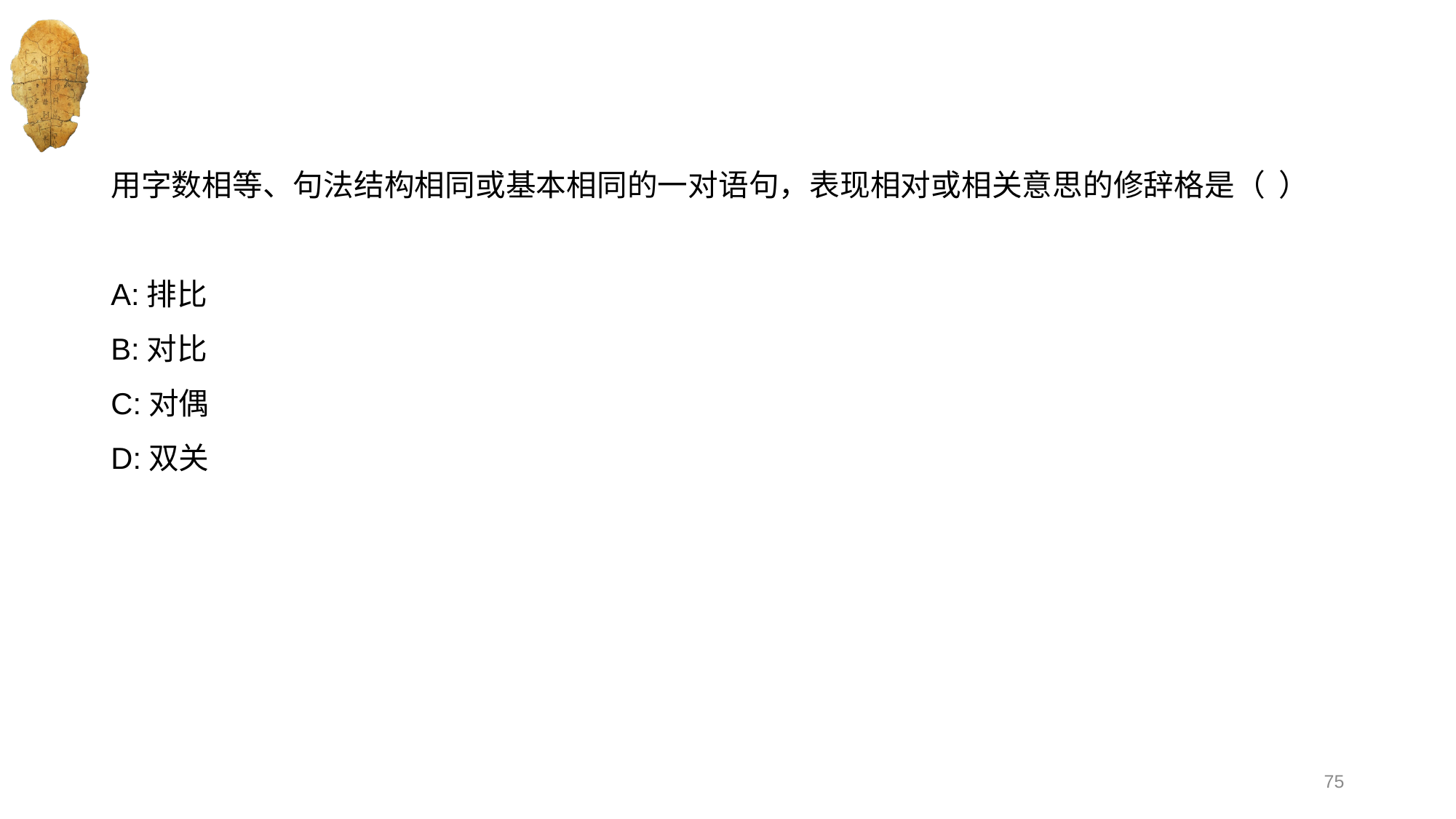

#
用字数相等、句法结构相同或基本相同的一对语句，表现相对或相关意思的修辞格是（  ）

A:排比
B:对比
C:对偶
D:双关

75